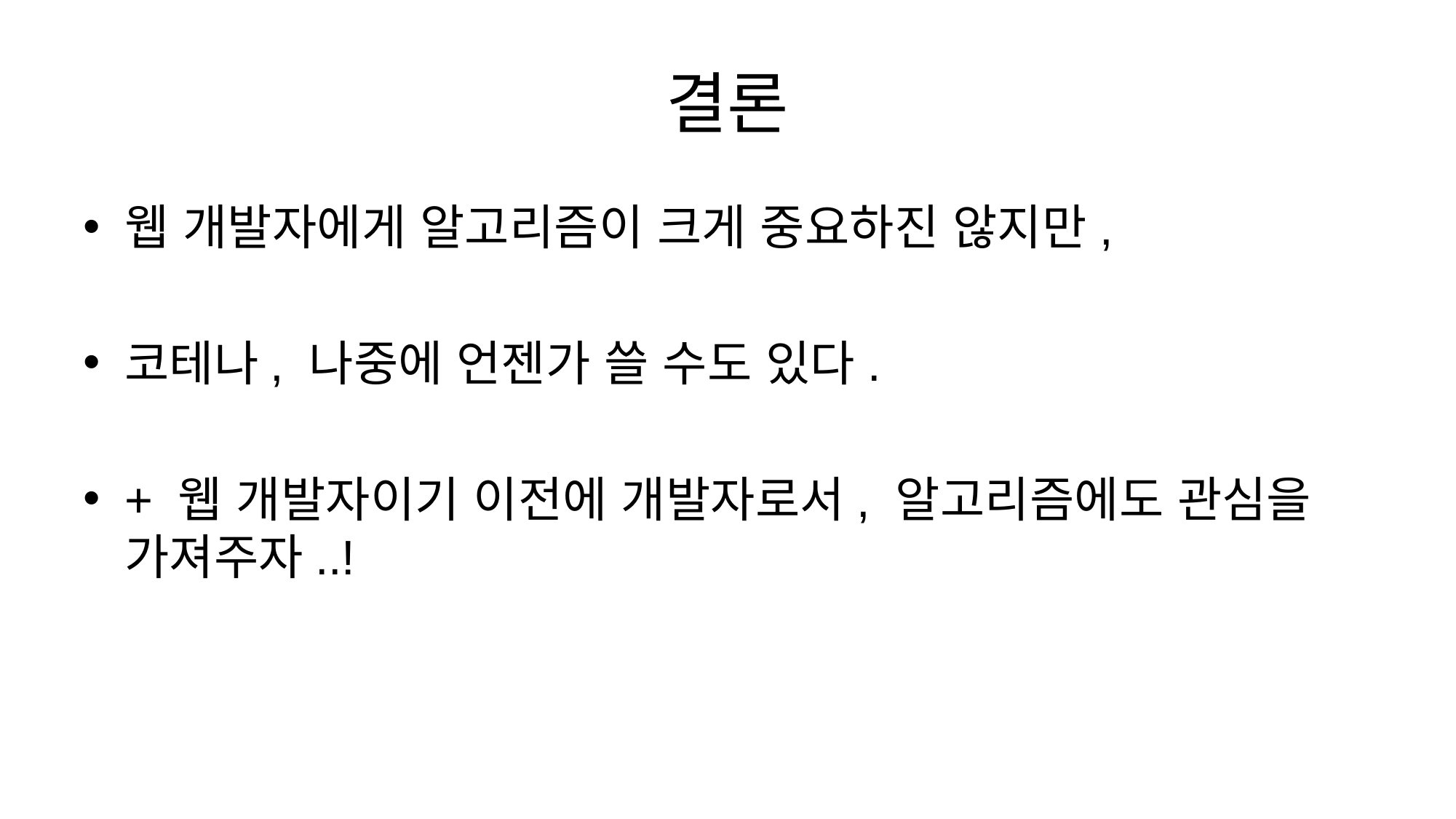

# 결론
웹 개발자에게 알고리즘이 크게 중요하진 않지만,

코테나, 나중에 언젠가 쓸 수도 있다.

+ 웹 개발자이기 이전에 개발자로서, 알고리즘에도 관심을 가져주자..!